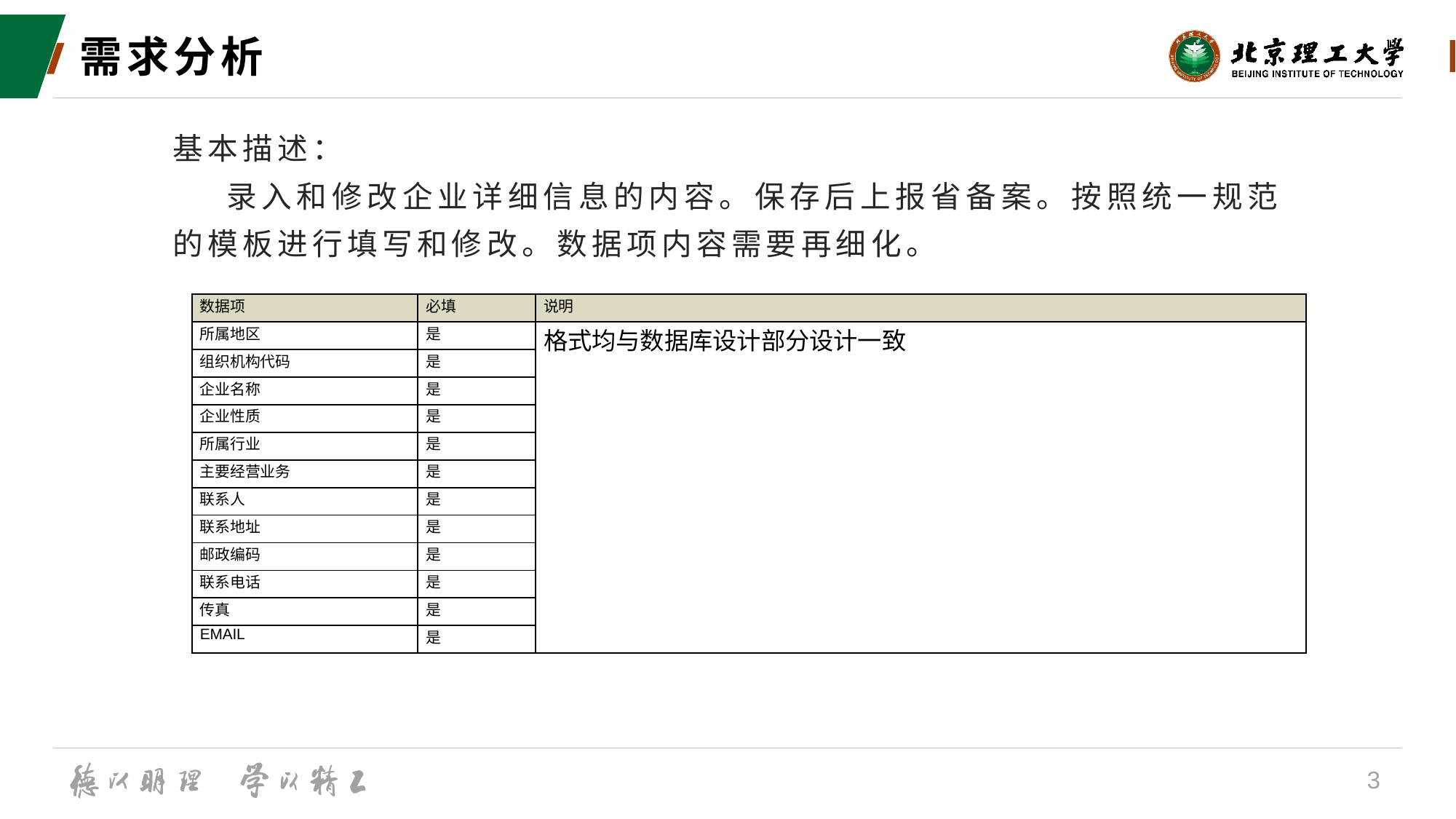

# 需求分析
基本描述：
    录入和修改企业详细信息的内容。保存后上报省备案。按照统一规范的模板进行填写和修改。数据项内容需要再细化。

| 数据项 | 必填 | 说明 |
| --- | --- | --- |
| 所属地区 | 是 | 格式均与数据库设计部分设计一致 |
| 组织机构代码 | 是 |  |
| 企业名称 | 是 |  |
| 企业性质 | 是 |  |
| 所属行业 | 是 |  |
| 主要经营业务 | 是 |  |
| 联系人 | 是 |  |
| 联系地址 | 是 |  |
| 邮政编码 | 是 |  |
| 联系电话 | 是 |  |
| 传真 | 是 |  |
| EMAIL | 是 |  |